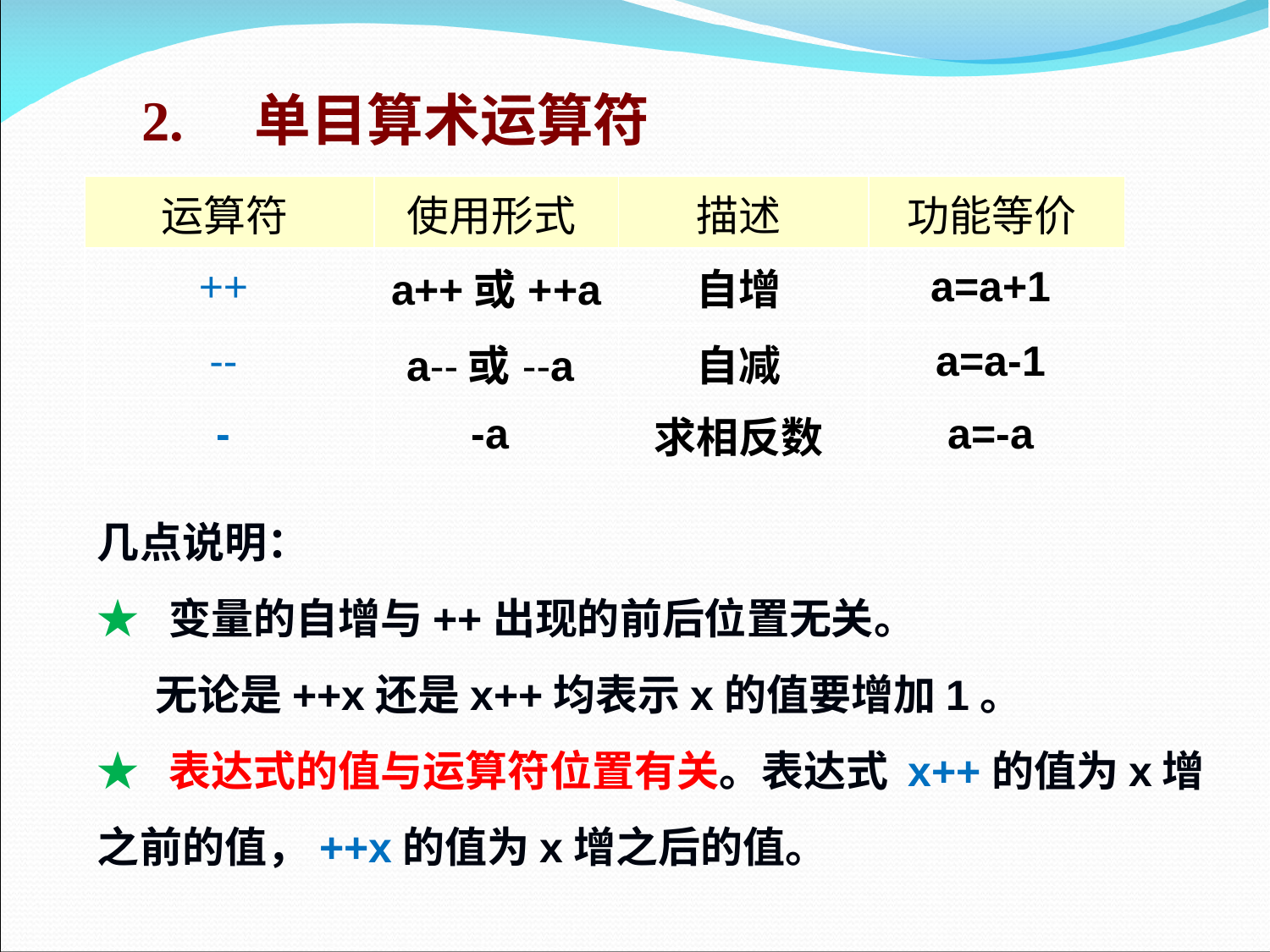

2.    单目算术运算符
| 运算符 | 使用形式 | 描述 | 功能等价 |
| --- | --- | --- | --- |
| ++ | a++或++a | 自增 | a=a+1 |
| -- | a--或--a | 自减 | a=a-1 |
| - | -a | 求相反数 | a=-a |
几点说明：
★  变量的自增与++出现的前后位置无关。
     无论是++x还是x++均表示x的值要增加1。
★  表达式的值与运算符位置有关。表达式 x++的值为x增之前的值，++x的值为x增之后的值。